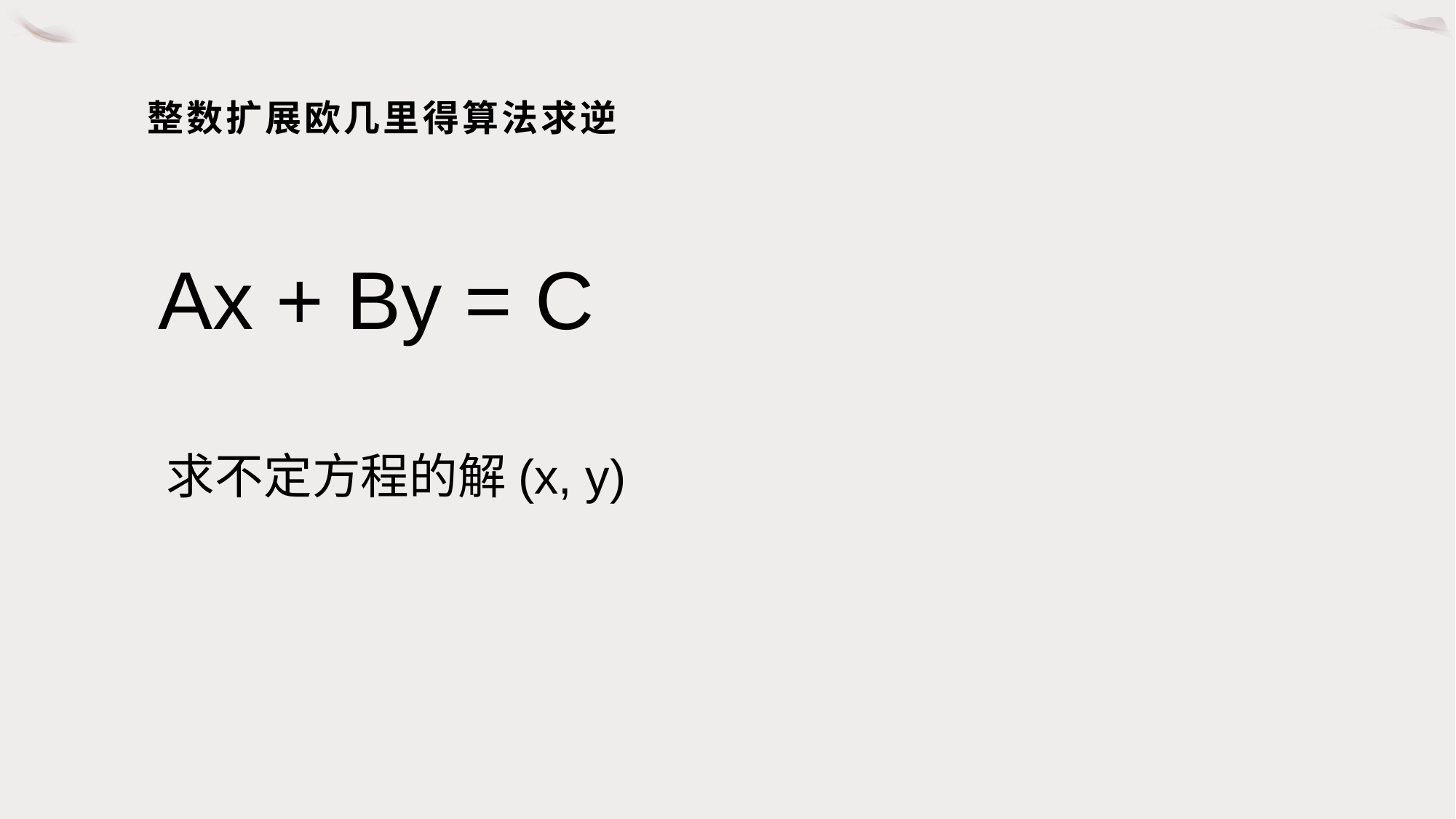

# 整数扩展欧几里得算法求逆
Ax + By = C
求不定方程的解(x, y)